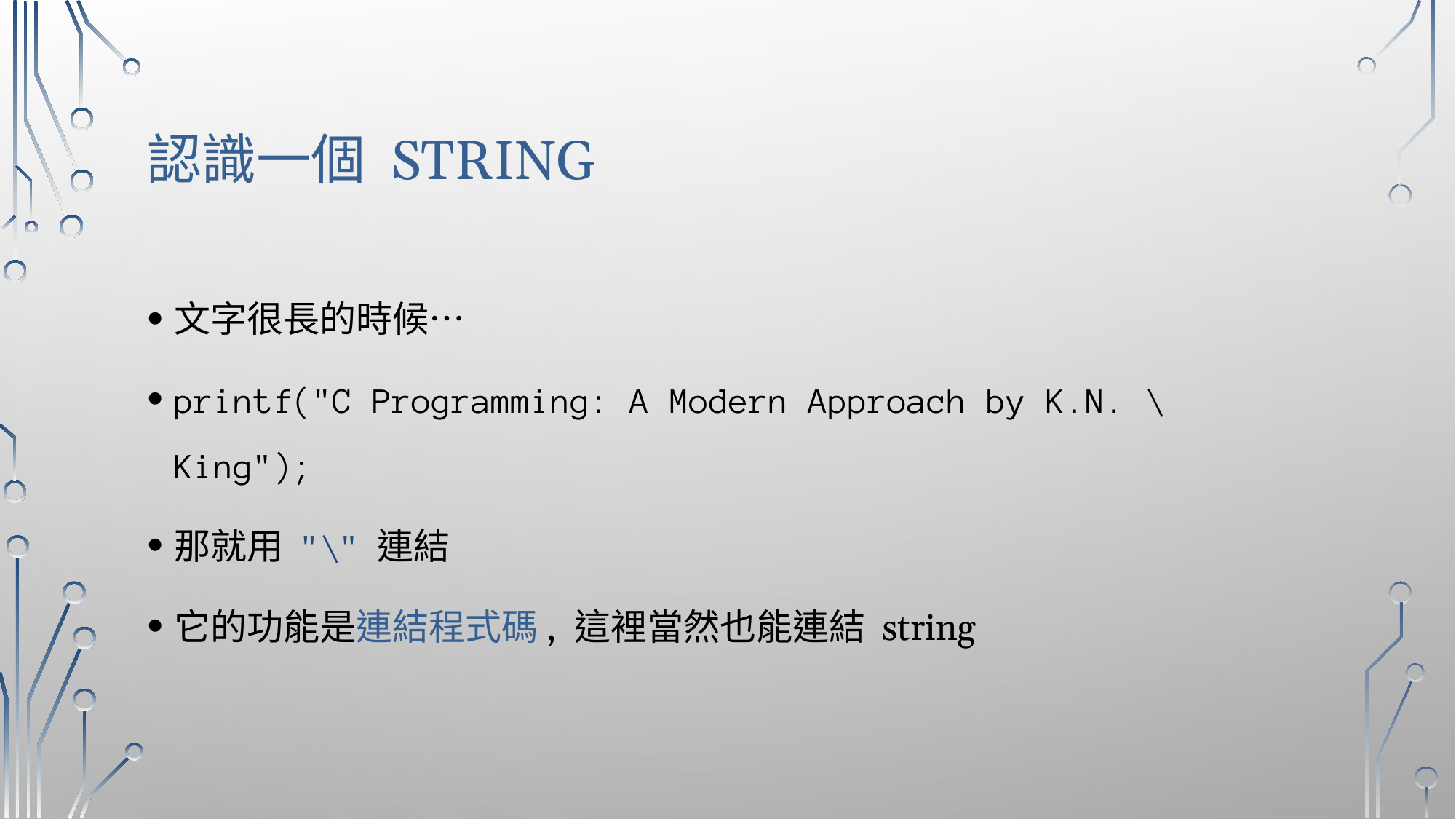

# 認識一個 string
文字很長的時候…
printf("C Programming: A Modern Approach by K.N. \ King");
那就用 "\" 連結
它的功能是連結程式碼, 這裡當然也能連結 string